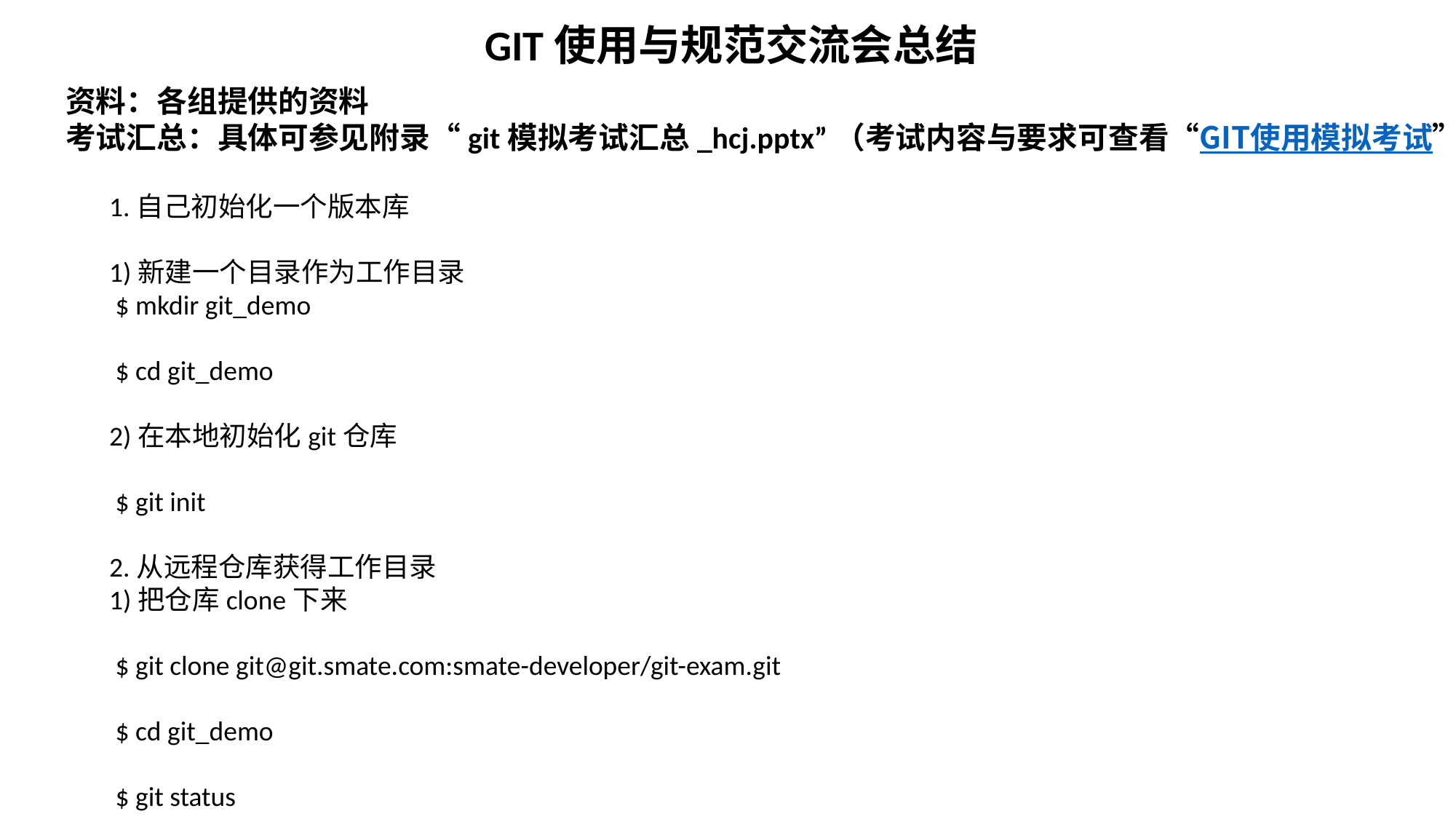

GIT使用与规范交流会总结
资料：各组提供的资料
考试汇总：具体可参见附录“git模拟考试汇总_hcj.pptx”（考试内容与要求可查看“GIT使用模拟考试”）
1.自己初始化一个版本库

1)新建一个目录作为工作目录
 $ mkdir git_demo

 $ cd git_demo

2)在本地初始化git仓库

 $ git init

2.从远程仓库获得工作目录
1)把仓库clone下来

 $ git clone git@git.smate.com:smate-developer/git-exam.git

 $ cd git_demo

 $ git status